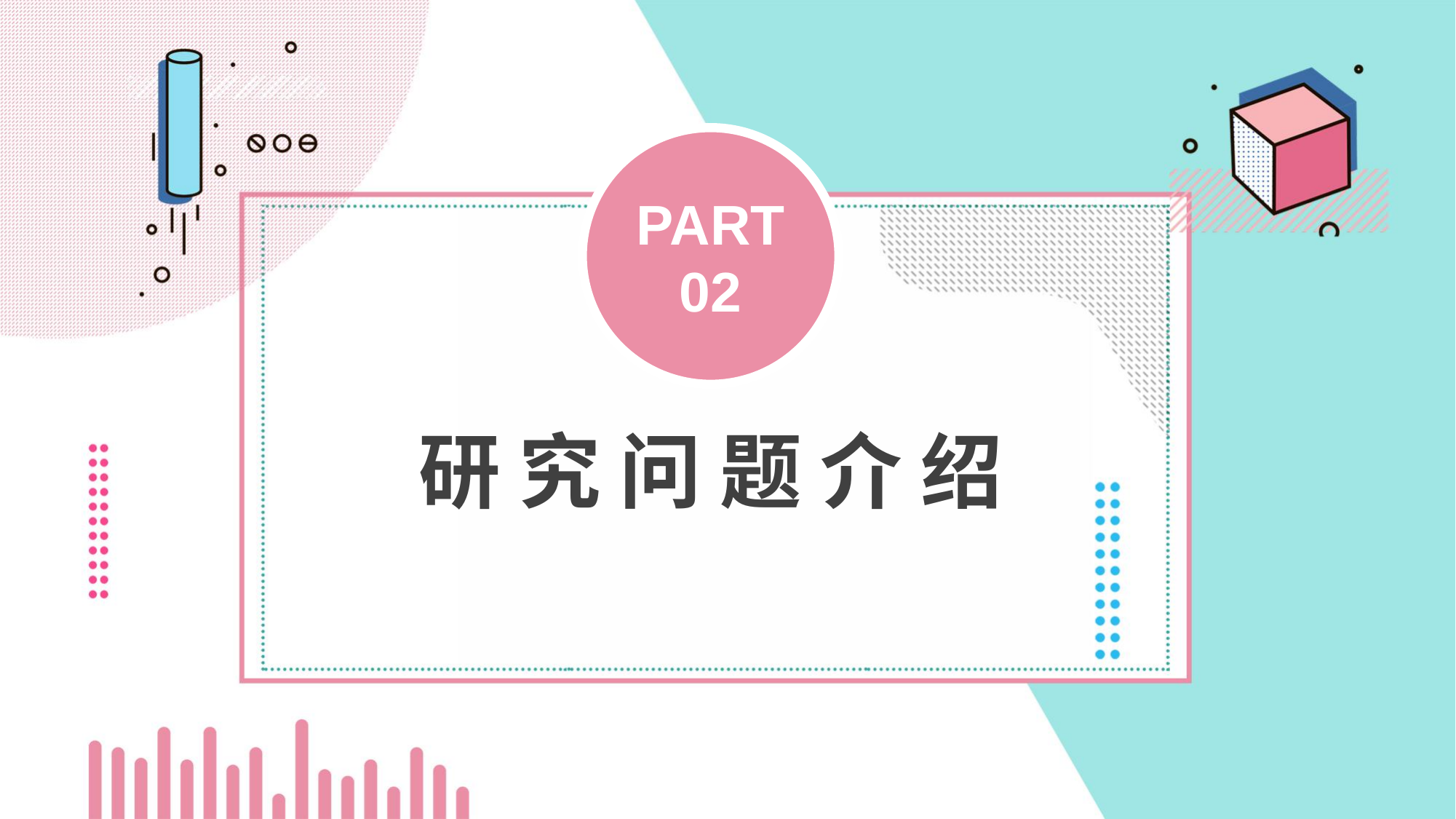

PART
02
研 究 问 题 介 绍